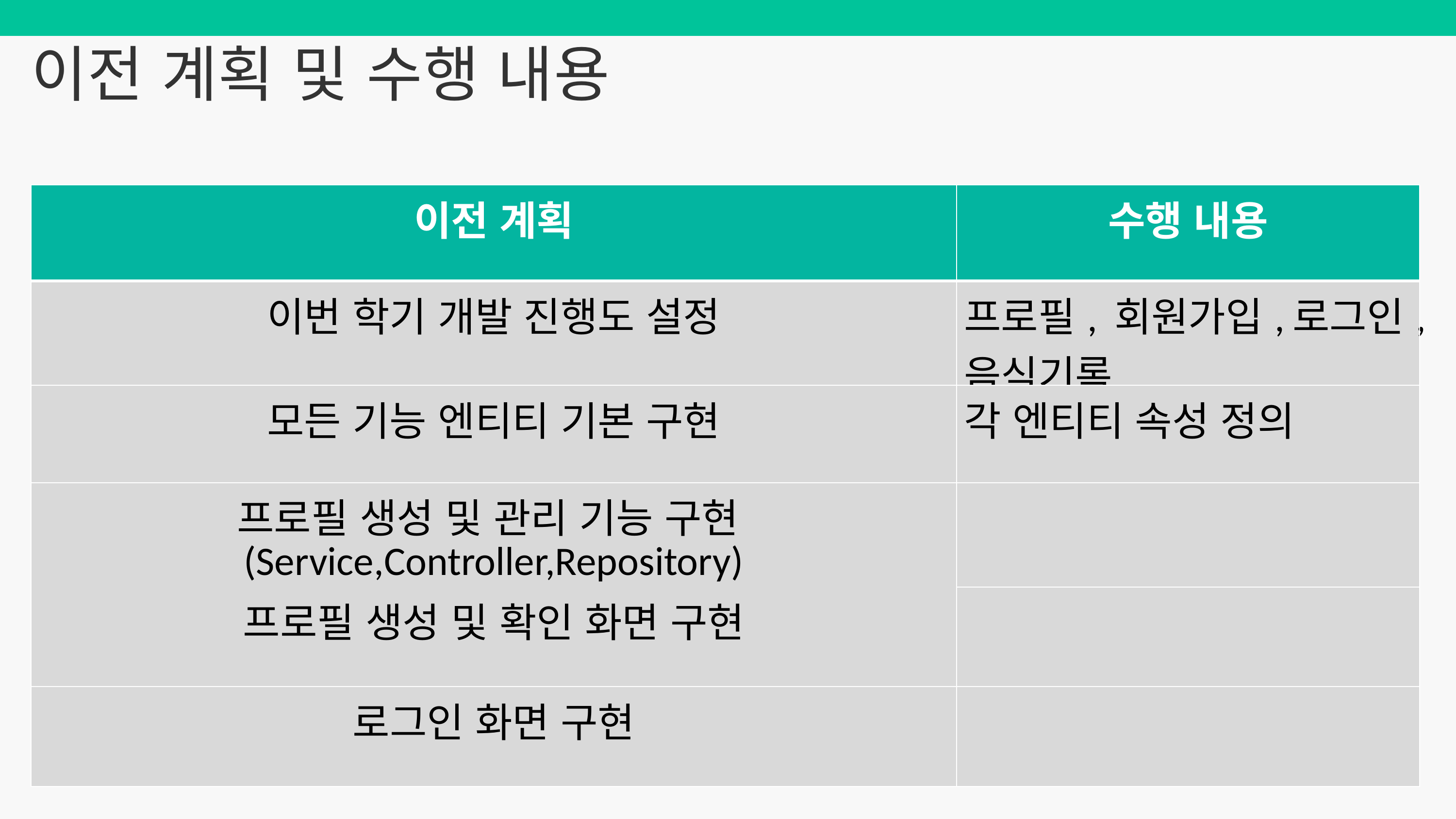

이전 계획 및 수행 내용
| 이전 계획 | 수행 내용 |
| --- | --- |
| 이번 학기 개발 진행도 설정 | 프로필, 회원가입,로그인,음식기록 |
| 모든 기능 엔티티 기본 구현 | 각 엔티티 속성 정의 |
| 프로필 생성 및 관리 기능 구현(Service,Controller,Repository) |  |
| 프로필 생성 및 확인 화면 구현 |  |
|  |  |
| 로그인 화면 구현 |  |
4